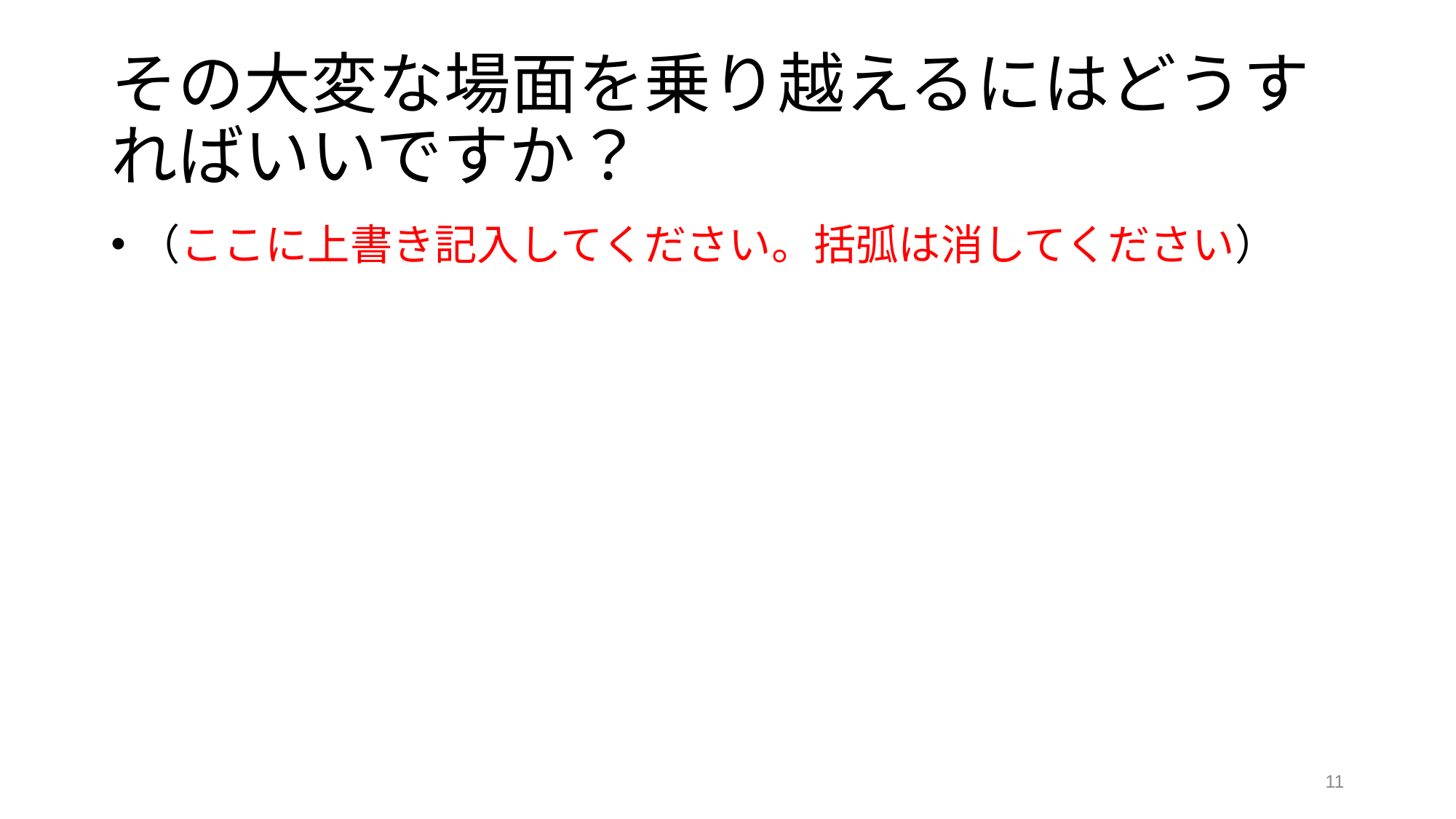

# その大変な場面を乗り越えるにはどうすればいいですか？
（ここに上書き記入してください。括弧は消してください）

11